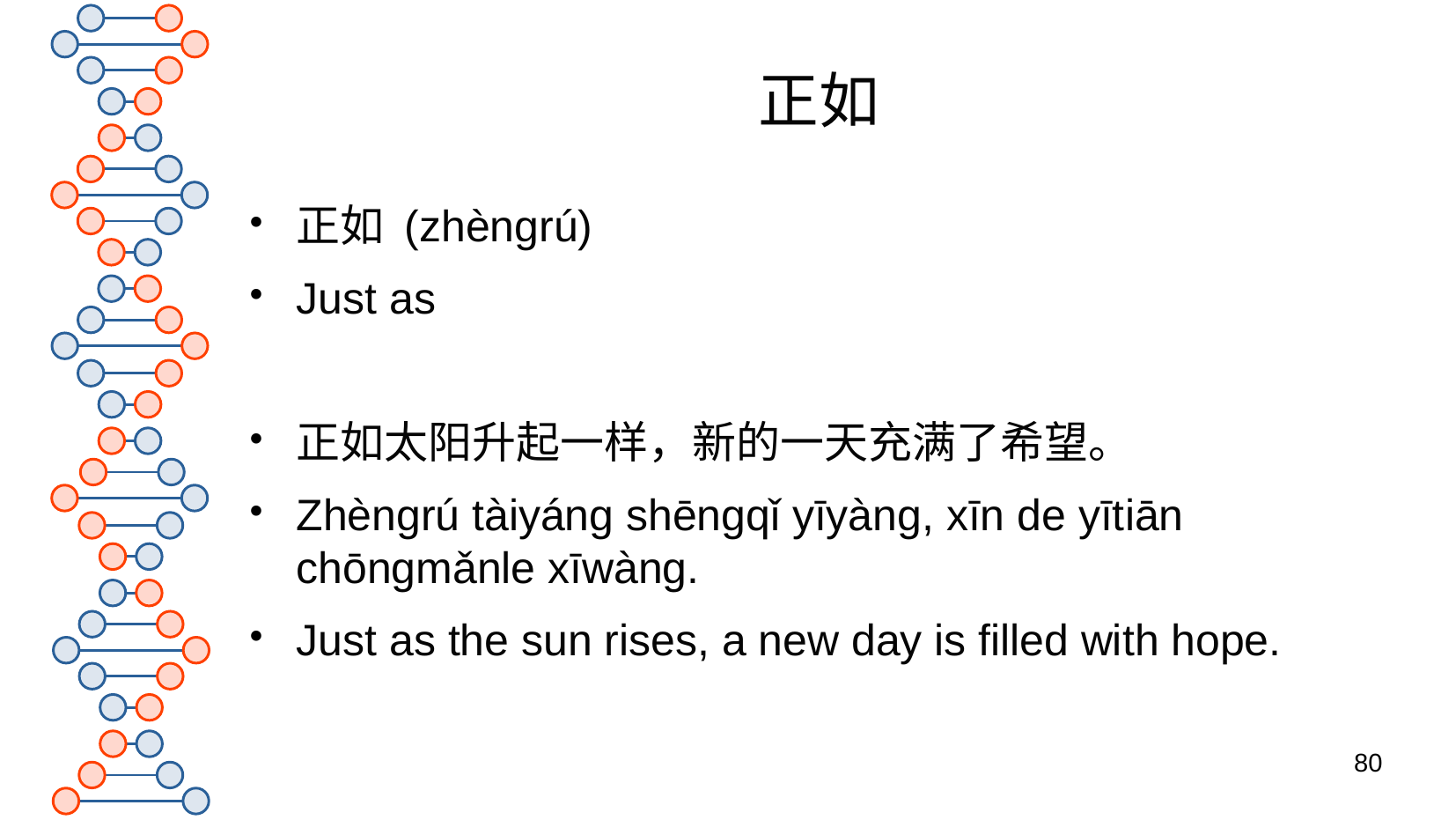

# 正如
正如 (zhèngrú)
Just as

正如太阳升起一样，新的一天充满了希望。
Zhèngrú tàiyáng shēngqǐ yīyàng, xīn de yītiān chōngmǎnle xīwàng.
Just as the sun rises, a new day is filled with hope.

80